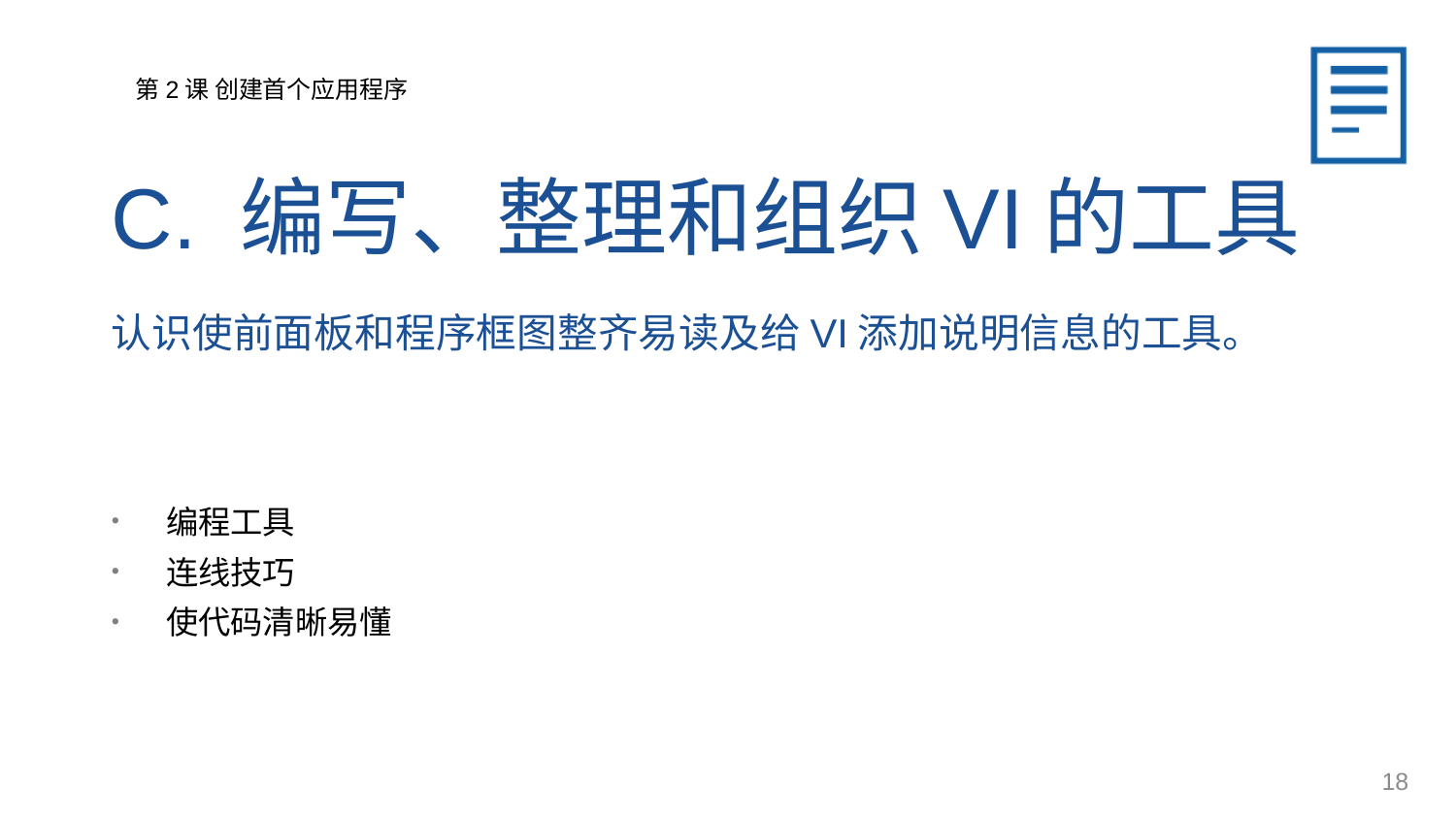

C. 编写、整理和组织VI的工具
认识使前面板和程序框图整齐易读及给VI添加说明信息的工具。
编程工具
连线技巧
使代码清晰易懂
18